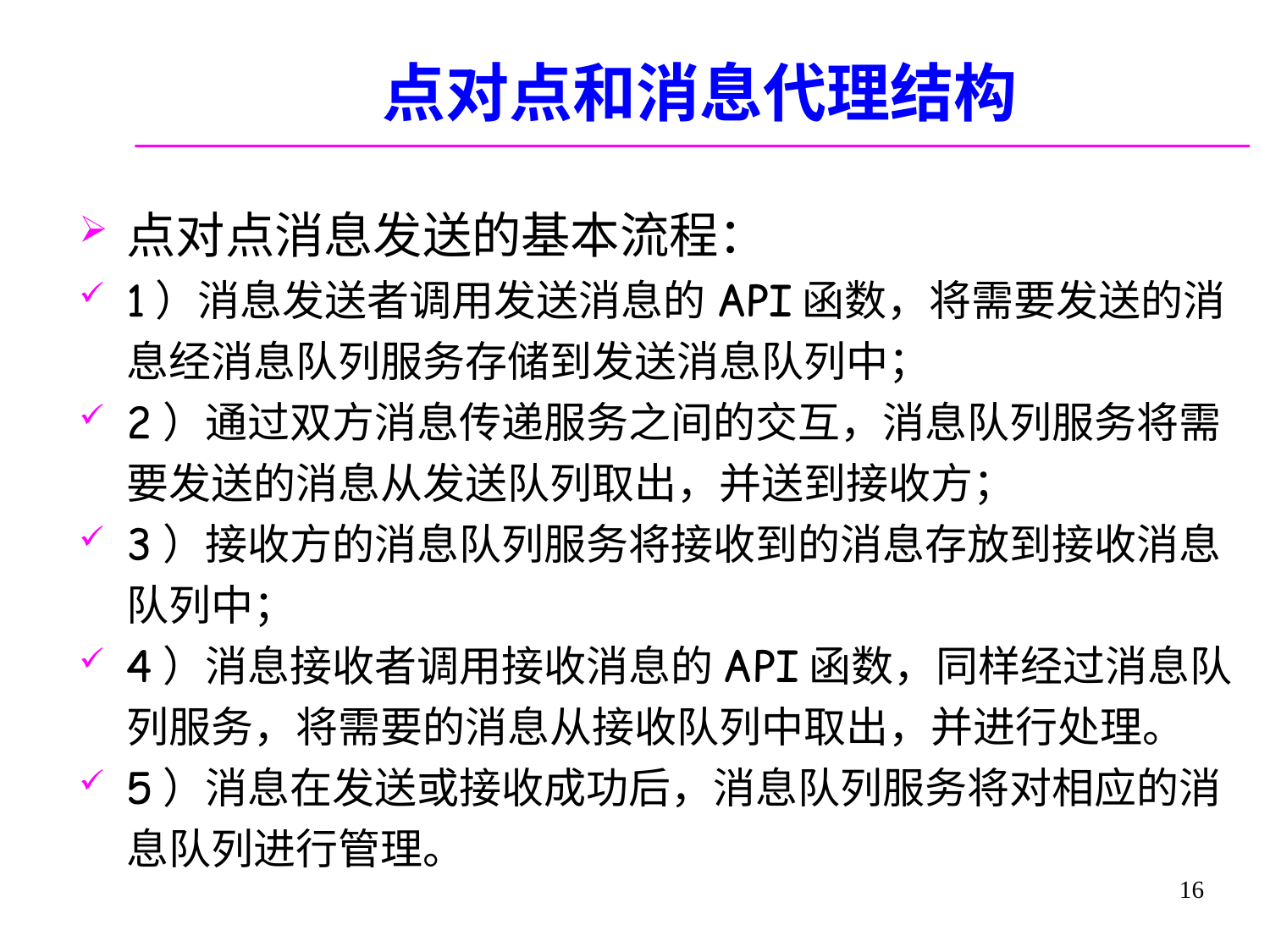

# 点对点和消息代理结构
点对点消息发送的基本流程：
1）消息发送者调用发送消息的API函数，将需要发送的消息经消息队列服务存储到发送消息队列中；
2）通过双方消息传递服务之间的交互，消息队列服务将需要发送的消息从发送队列取出，并送到接收方；
3）接收方的消息队列服务将接收到的消息存放到接收消息队列中；
4）消息接收者调用接收消息的API函数，同样经过消息队列服务，将需要的消息从接收队列中取出，并进行处理。
5）消息在发送或接收成功后，消息队列服务将对相应的消息队列进行管理。

16